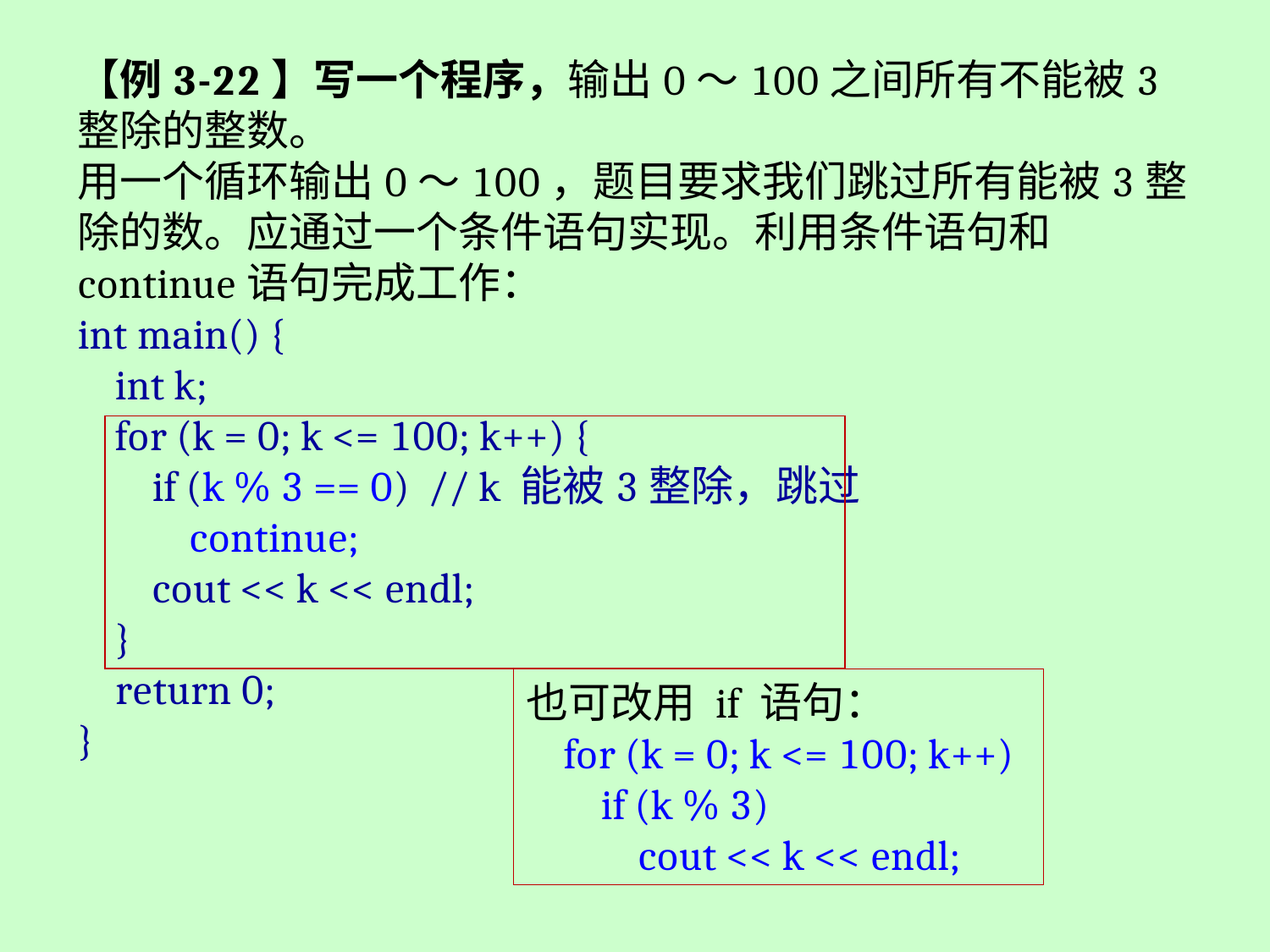

【例3-22】写一个程序，输出0～100之间所有不能被3整除的整数。
用一个循环输出0～100，题目要求我们跳过所有能被3整除的数。应通过一个条件语句实现。利用条件语句和continue语句完成工作：
int main() {
    int k;
    for (k = 0; k <= 100; k++) {
        if (k % 3 == 0)  // k 能被3整除，跳过
            continue;
        cout << k << endl;
    }
    return 0;
}

也可改用 if 语句：
    for (k = 0; k <= 100; k++)
        if (k % 3)
            cout << k << endl;
77